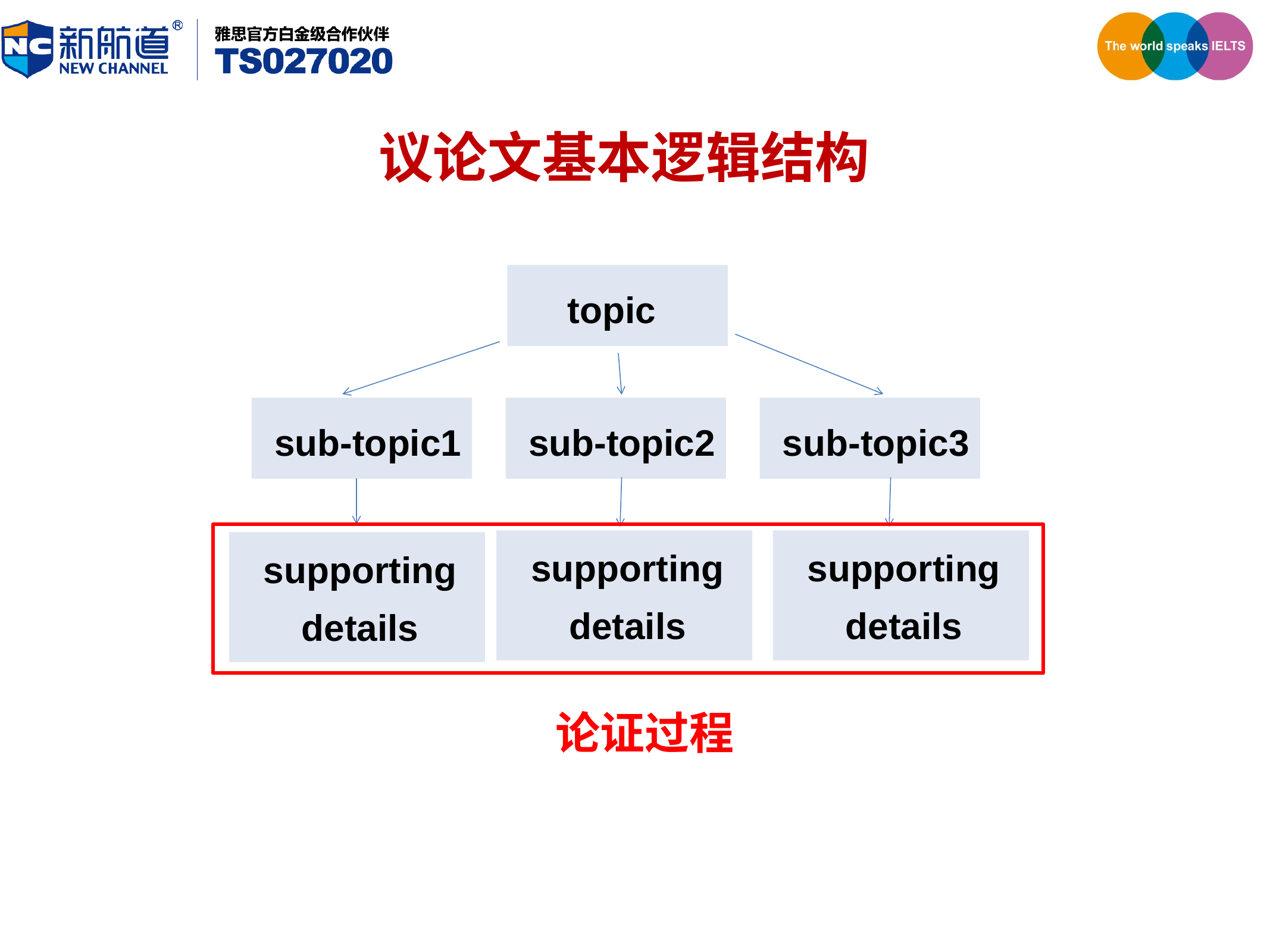

议论文基本逻辑结构

topic

sub-topic1
sub-topic2
sub-topic3
supporting
details
supporting
details
supporting
details

论证过程